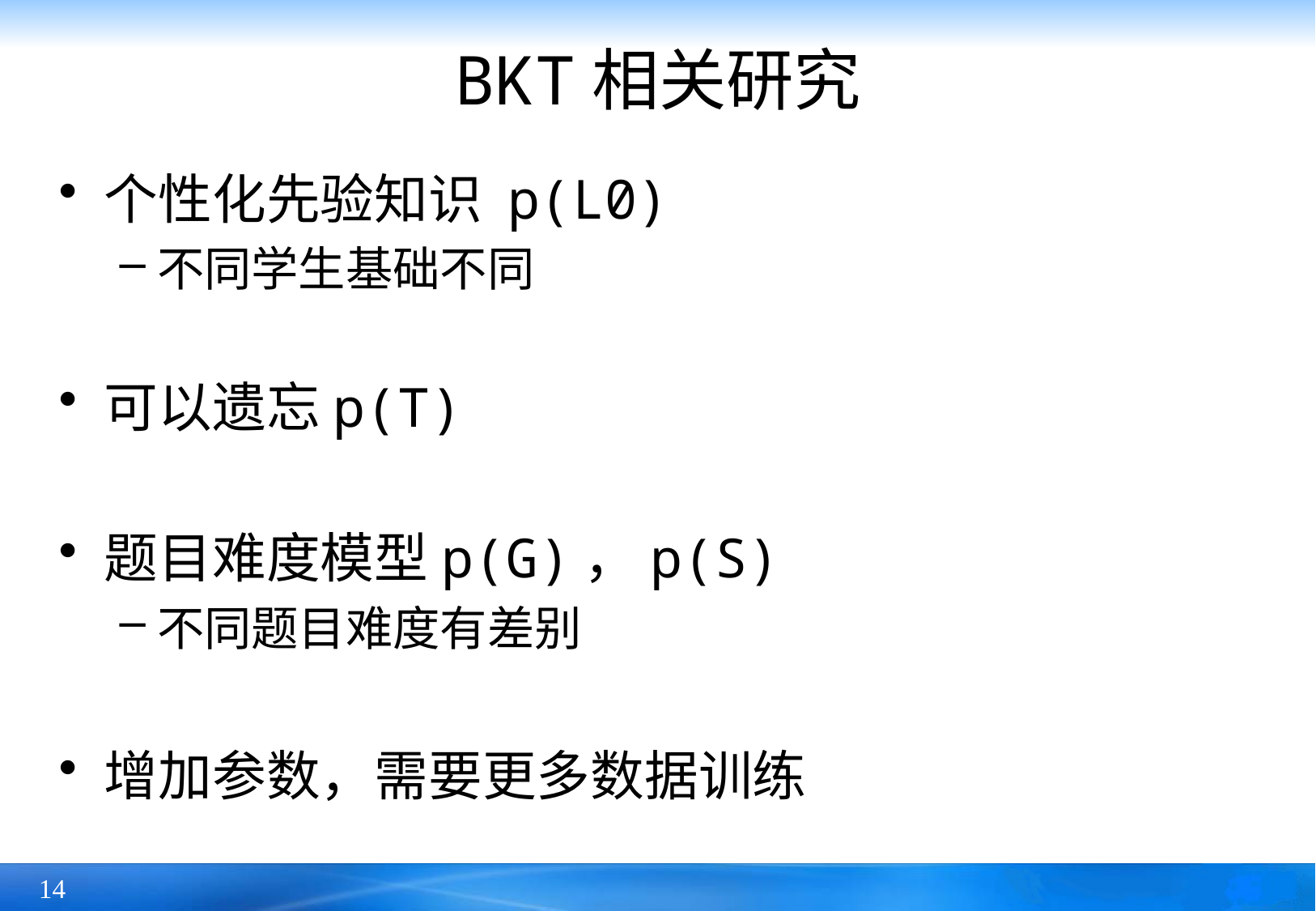

# BKT相关研究
个性化先验知识 p(L0)
不同学生基础不同

可以遗忘p(T)

题目难度模型p(G)，p(S)
不同题目难度有差别

增加参数，需要更多数据训练